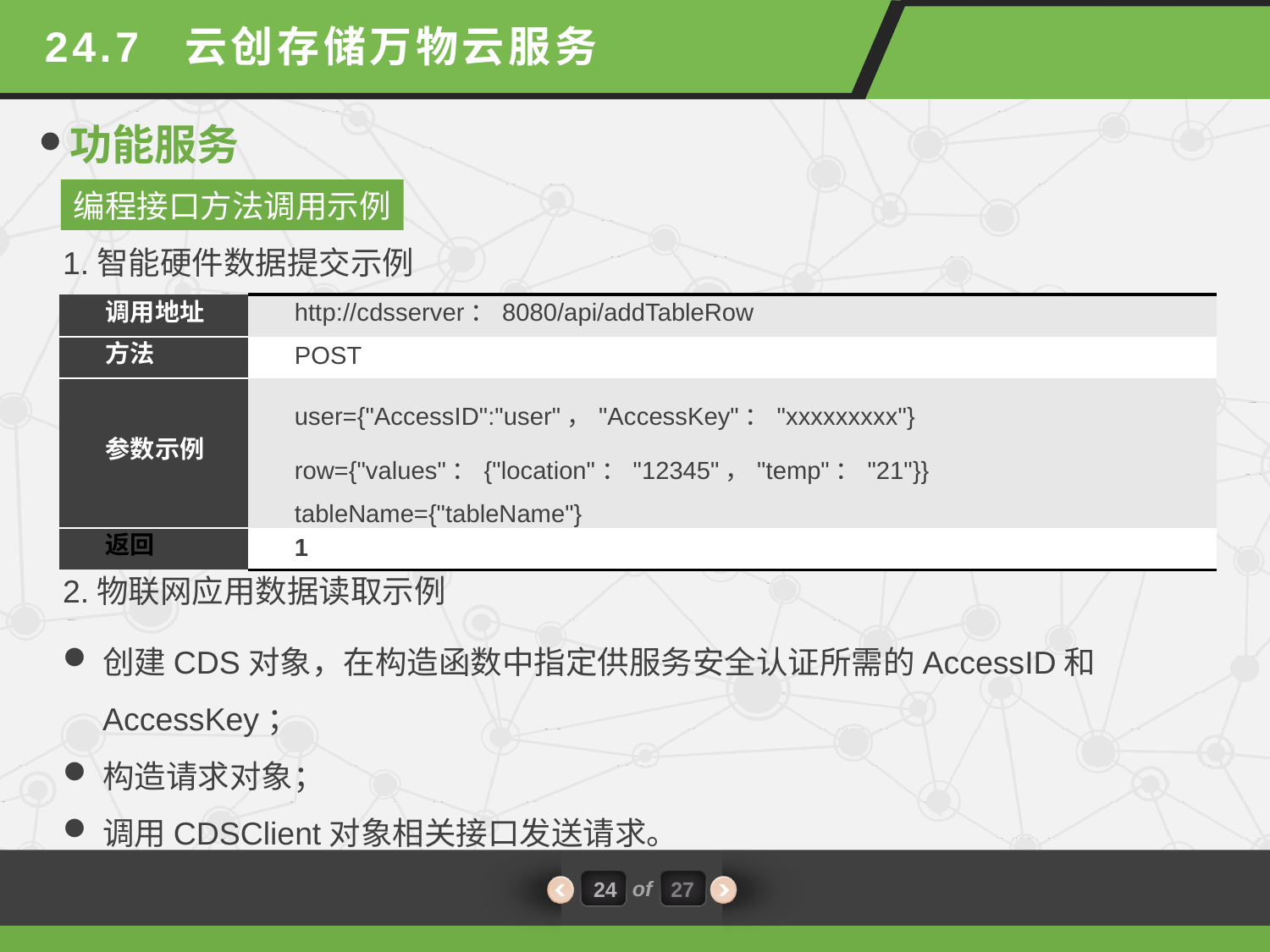

24.7  云创存储万物云服务
功能服务

编程接口方法调用示例
1.智能硬件数据提交示例
| 调用地址 | http://cdsserver：8080/api/addTableRow |
| --- | --- |
| 方法 | POST |
| 参数示例 | user={"AccessID":"user"，"AccessKey"："xxxxxxxxx"} row={"values"：{"location"："12345"，"temp"："21"}} tableName={"tableName"} |
| 返回 | 1 |
2.物联网应用数据读取示例
创建CDS对象，在构造函数中指定供服务安全认证所需的AccessID和AccessKey；
构造请求对象；
调用CDSClient对象相关接口发送请求。
24